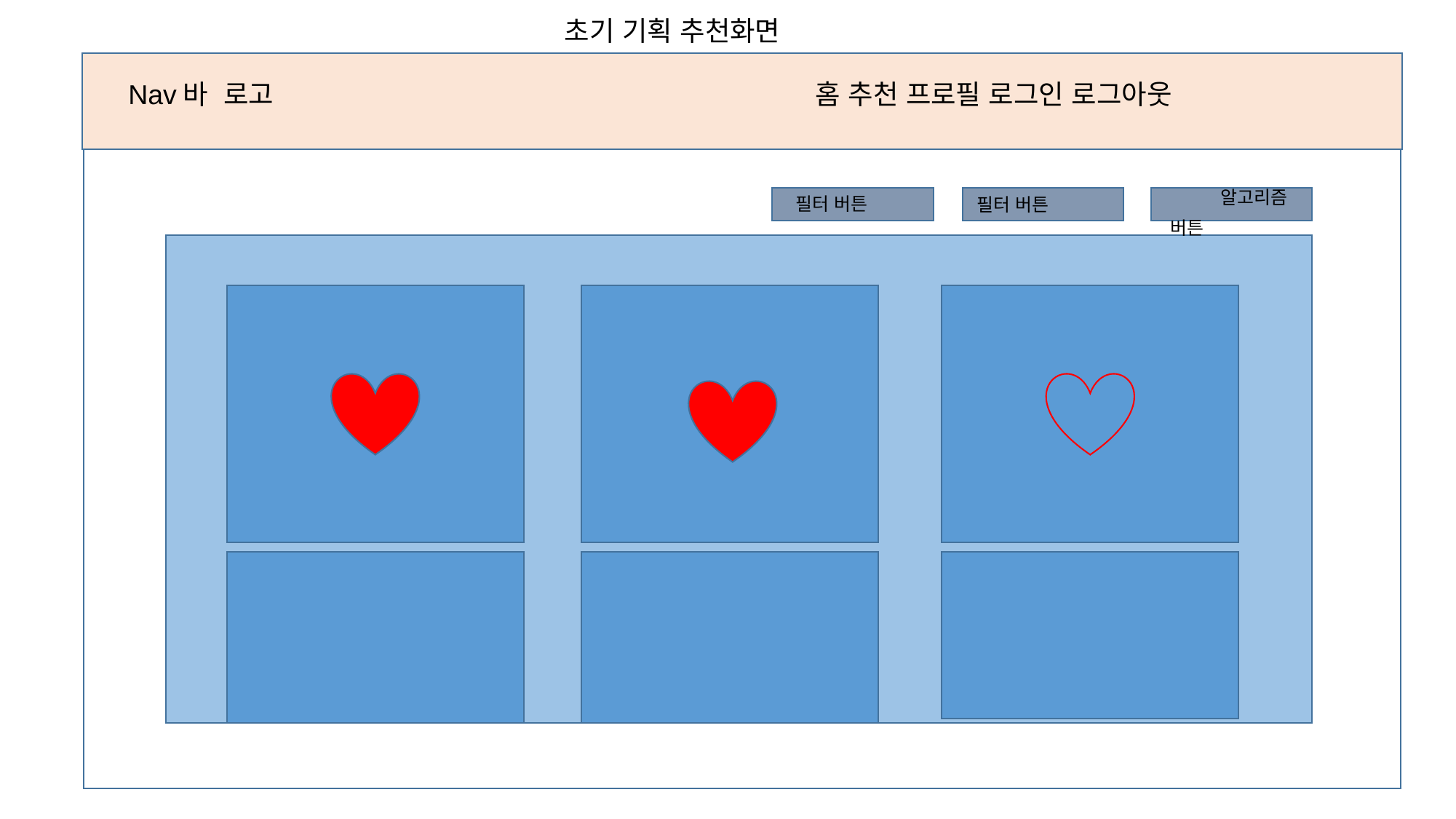

초기 기획 추천화면

Nav바  로고                                                                       홈 추천 프로필 로그인 로그아웃
                                 알고리즘 버튼
필터 버튼

필터 버튼